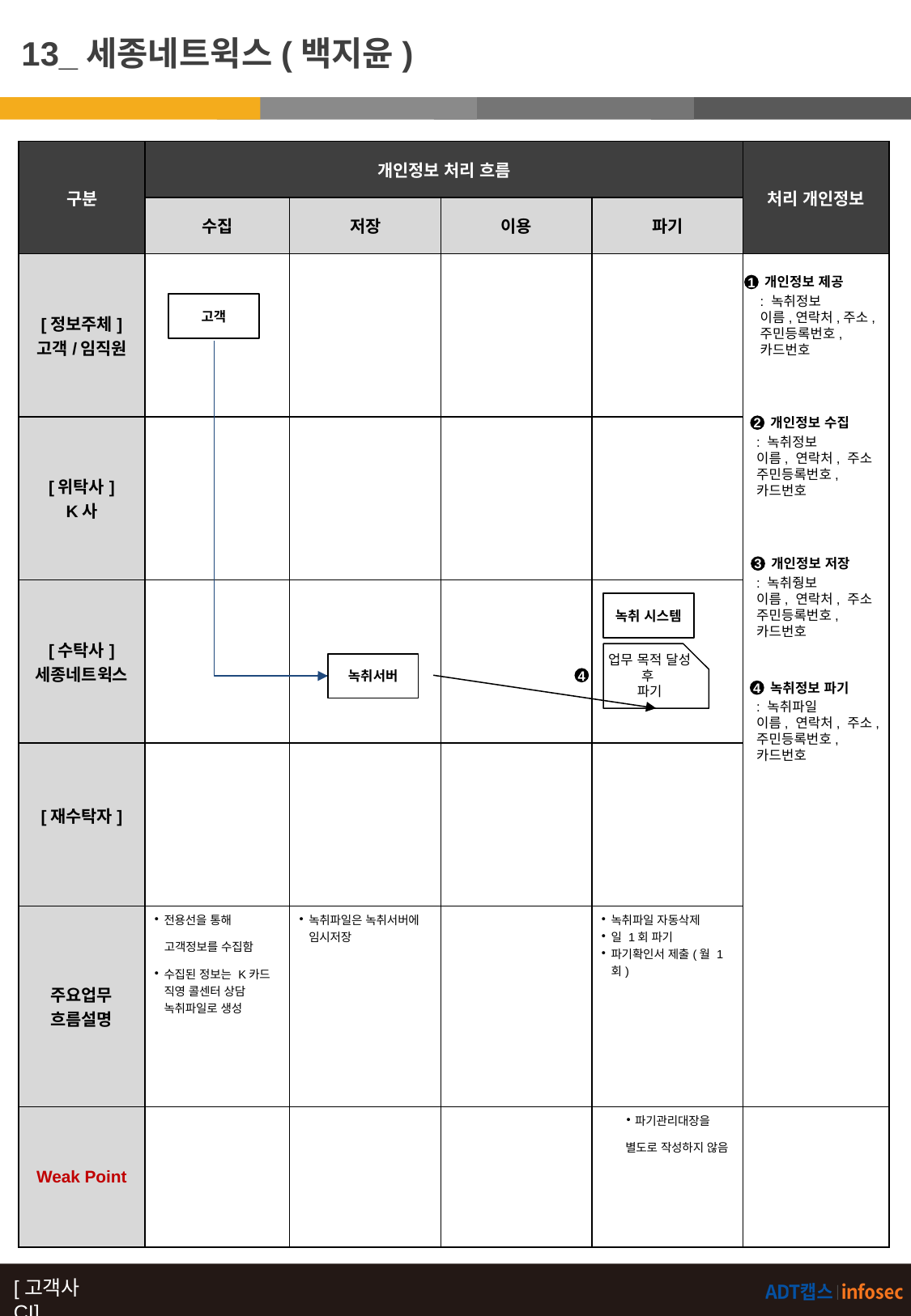

13_세종네트윅스(백지윤)
| 구분 | 개인정보 처리 흐름 |  |  |  | 처리 개인정보 |
| --- | --- | --- | --- | --- | --- |
|  | 수집 | 저장 | 이용 | 파기 |  |
| [정보주체] 고객/임직원 |  |  |  |  |  |
| [위탁사] K사 |  |  |  |  |  |
| [수탁사] 세종네트윅스 |  |  |  |  |  |
| [재수탁자] |  |  |  |  |  |
| 주요업무 흐름설명 | 전용선을 통해 고객정보를 수집함 수집된 정보는 K카드 직영 콜센터 상담 녹취파일로 생성 | 녹취파일은 녹취서버에 임시저장 |  | 녹취파일 자동삭제 일 1회 파기 파기확인서 제출(월 1회) |  |
| Weak Point |  |  |  | 파기관리대장을 별도로 작성하지 않음 |  |
개인정보 제공
1
: 녹취정보
이름,연락처,주소,
주민등록번호,
카드번호

고객
개인정보 수집
2
: 녹취정보
이름, 연락처, 주소
주민등록번호,
카드번호

개인정보 저장
3
: 녹취줭보
이름, 연락처, 주소
주민등록번호,
카드번호
녹취 시스템
업무 목적 달성 후
파기
녹취서버
4
녹취정보 파기
4
: 녹취파일
이름, 연락처, 주소,
주민등록번호,
카드번호